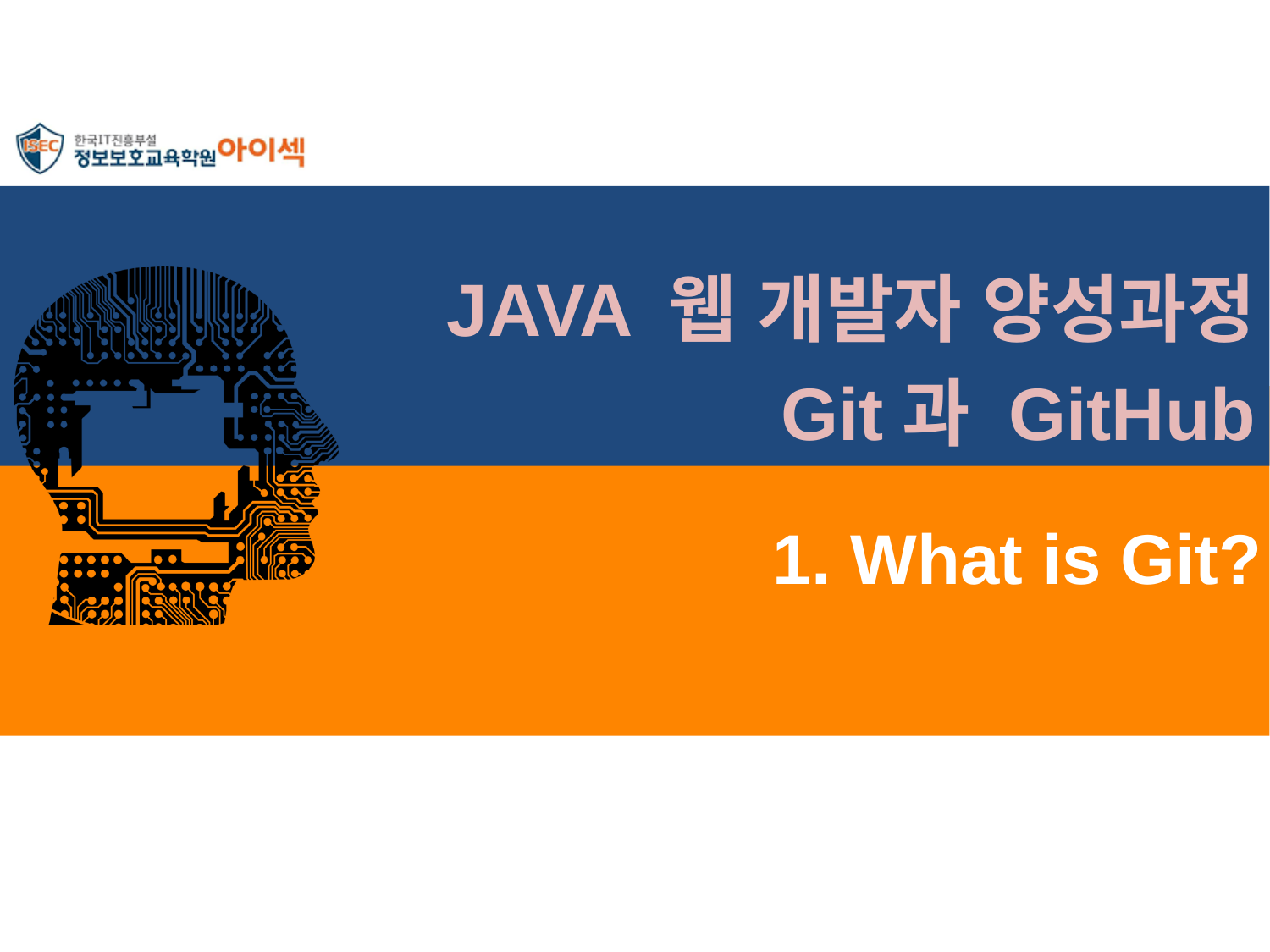

JAVA 웹 개발자 양성과정
Git과 GitHub
# 1. What is Git?